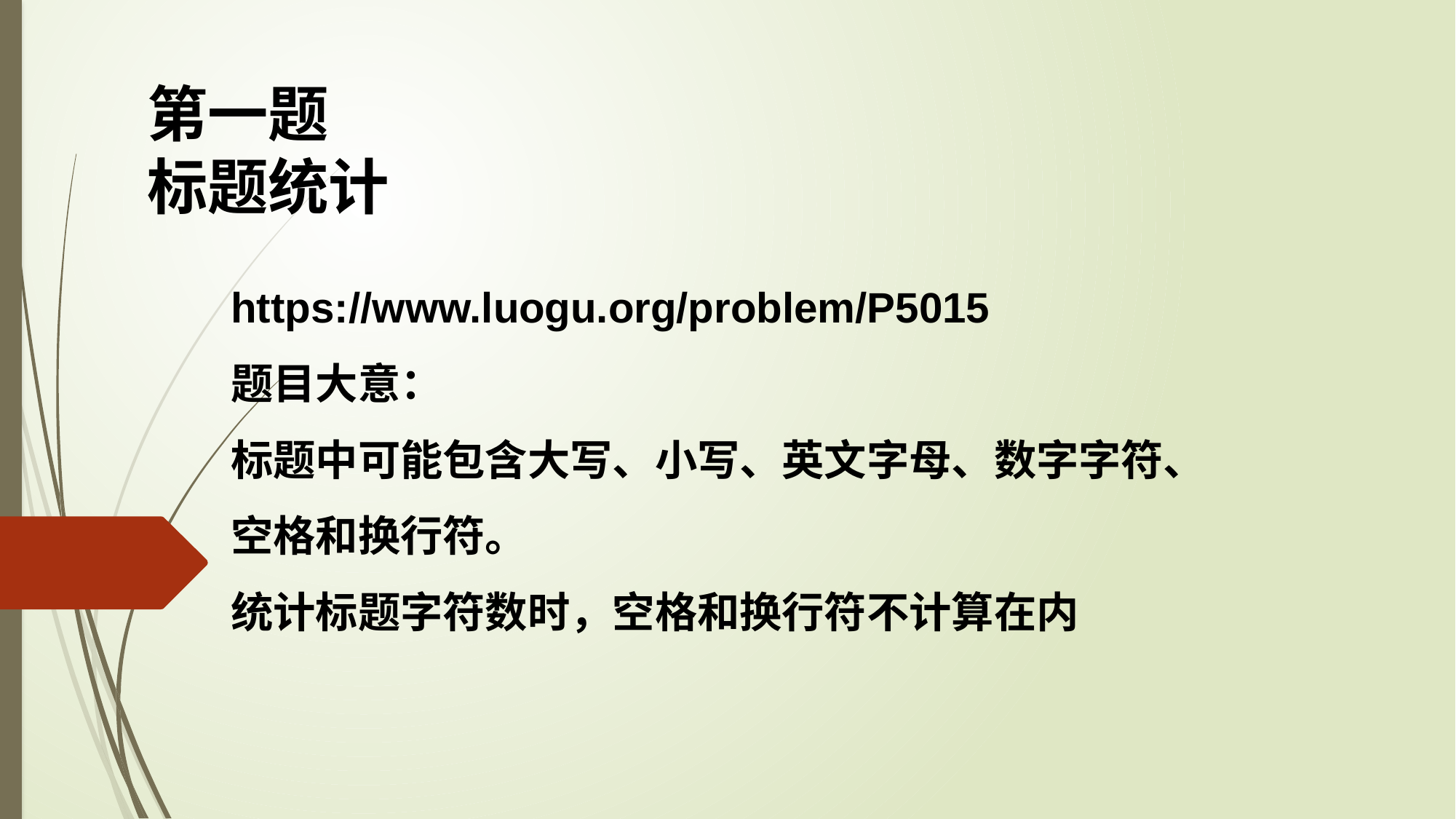

第一题
标题统计
https://www.luogu.org/problem/P5015
题目大意：
标题中可能包含大写、小写、英文字母、数字字符、空格和换行符。
统计标题字符数时，空格和换行符不计算在内